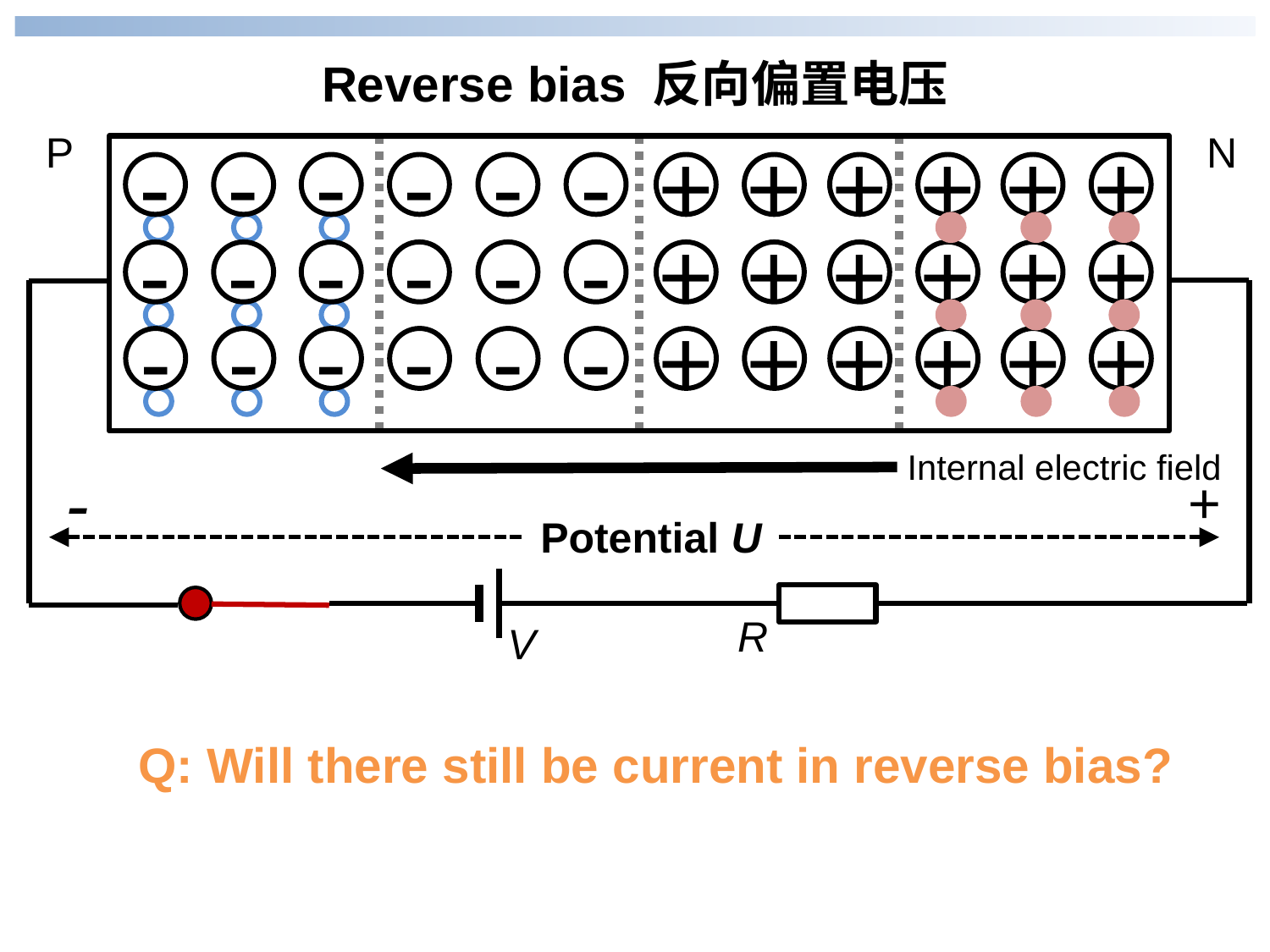

Reverse bias 反向偏置电压
P
N

-
-
-
-
-
-
-
-
-
-
-
-
-
-
-
-
-
-
+
+
+
+
+
+
+
+
+
+
+
+
+
+
+
+
+
+

R
V

Internal electric field
-
+
Potential U

Q: Will there still be current in reverse bias?